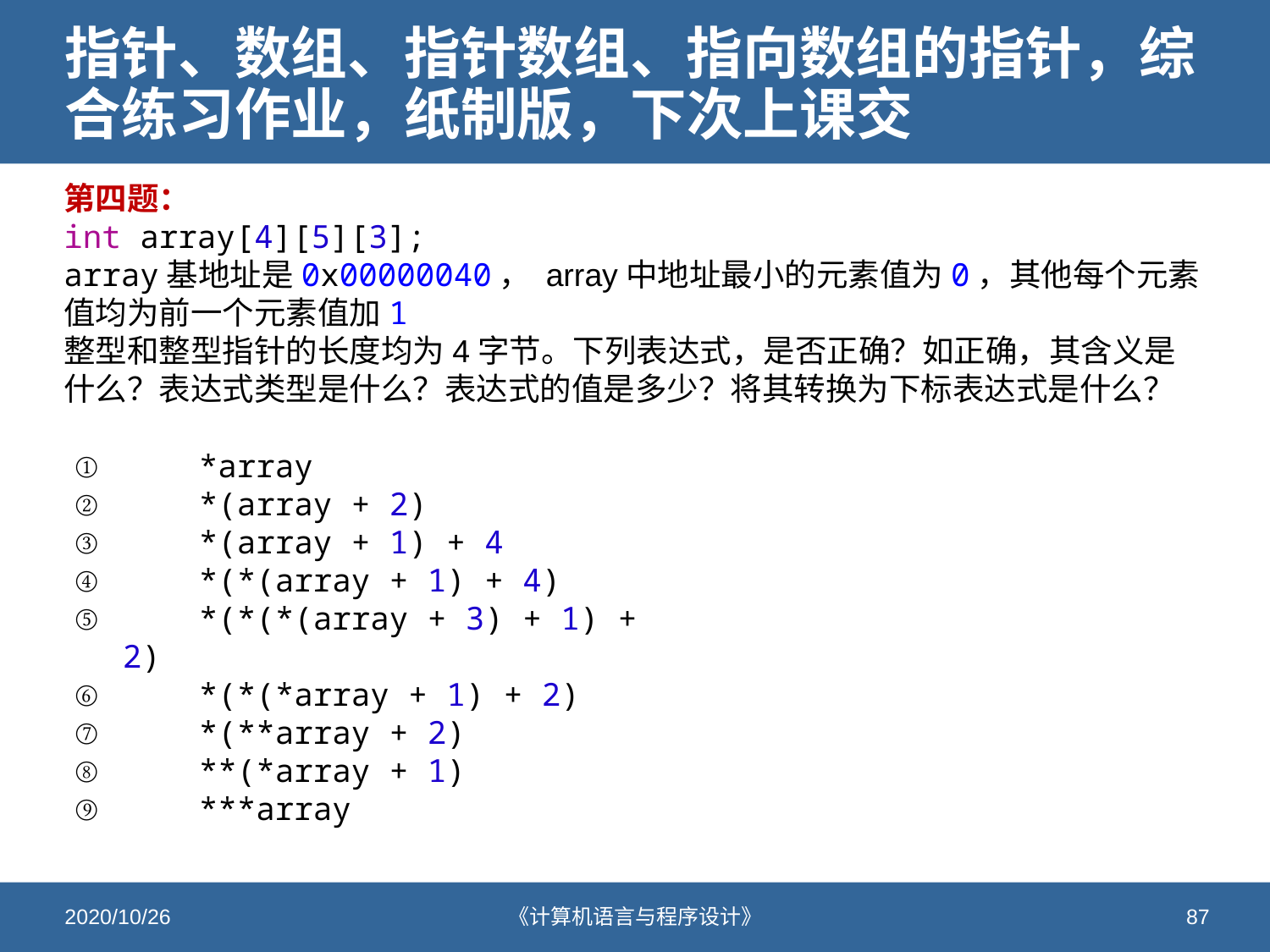

# 指针、数组、指针数组、指向数组的指针，综合练习作业，纸制版，下次上课交
第四题：
int array[4][5][3];
array基地址是0x00000040， array中地址最小的元素值为0，其他每个元素值均为前一个元素值加1
整型和整型指针的长度均为4字节。下列表达式，是否正确？如正确，其含义是什么？表达式类型是什么？表达式的值是多少？将其转换为下标表达式是什么？
    *array
    *(array + 2)
    *(array + 1) + 4
    *(*(array + 1) + 4)
    *(*(*(array + 3) + 1) + 2)
    *(*(*array + 1) + 2)
    *(**array + 2)
    **(*array + 1)
    ***array
2020/10/26
《计算机语言与程序设计》
87